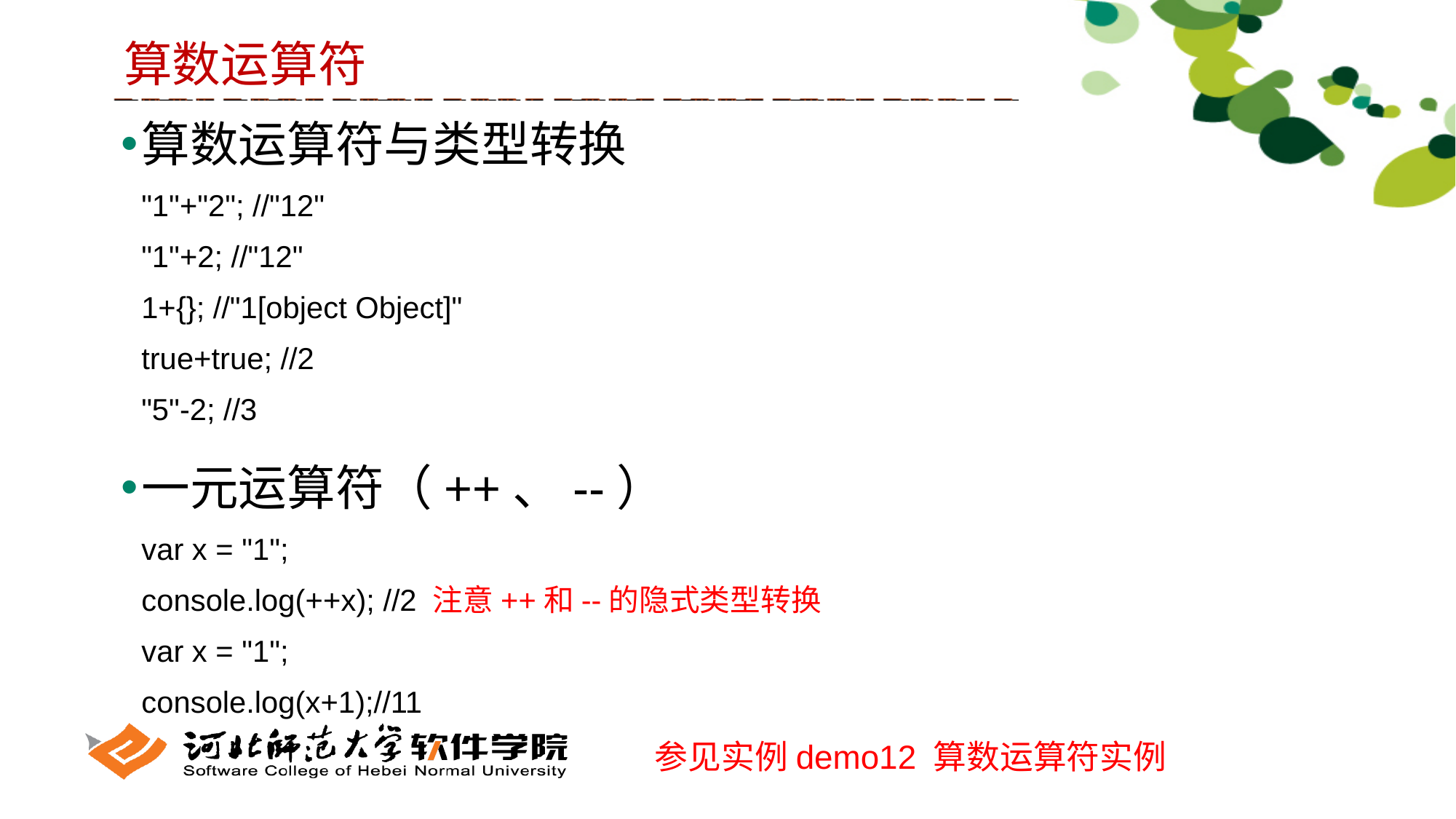

算数运算符
算数运算符与类型转换
"1"+"2"; //"12"
"1"+2; //"12"
1+{}; //"1[object Object]"
true+true; //2
"5"-2; //3
一元运算符（++、--）
var x = "1";
console.log(++x); //2 注意++和--的隐式类型转换
var x = "1";
console.log(x+1);//11

参见实例demo12 算数运算符实例